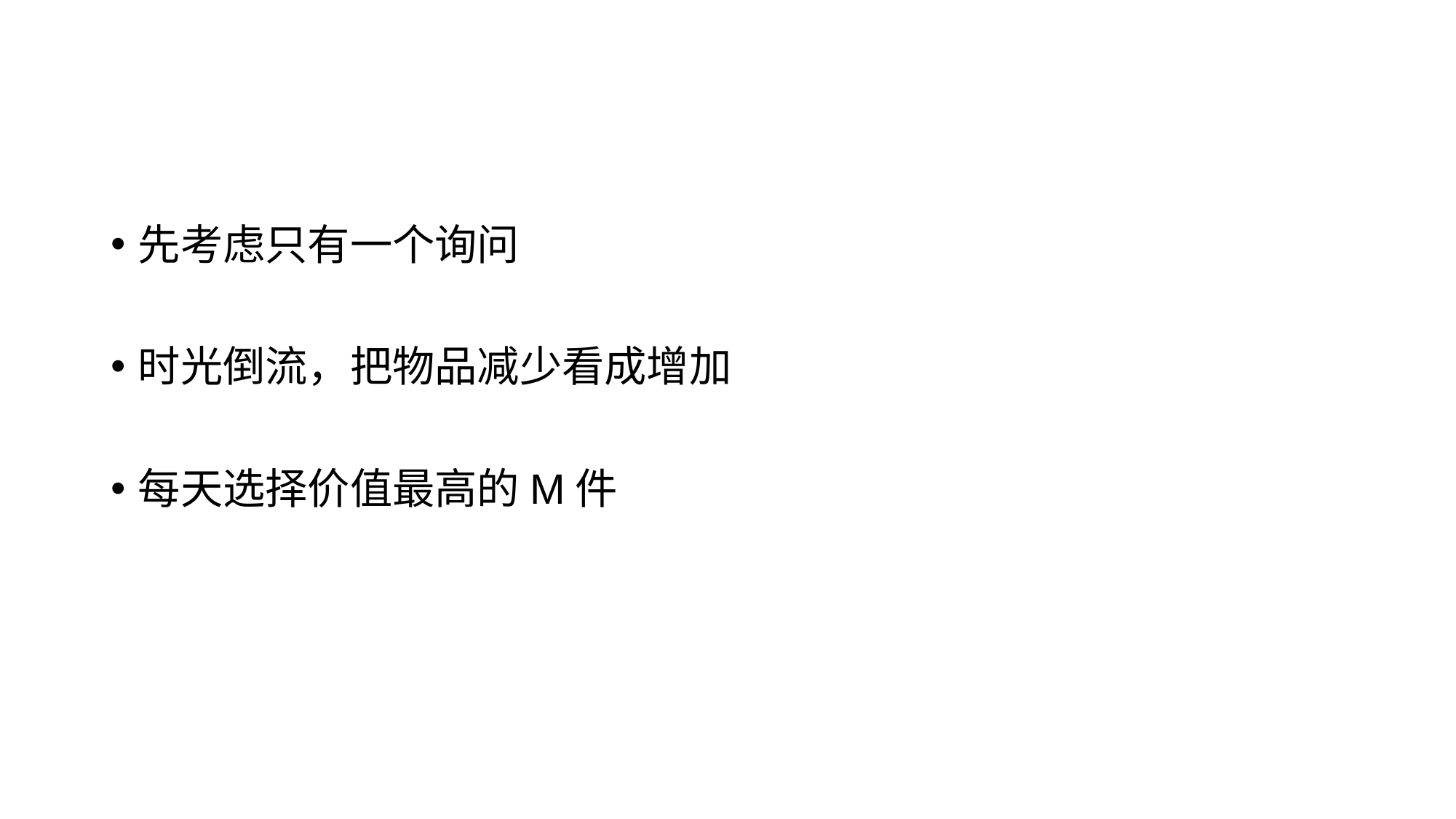

先考虑只有一个询问

时光倒流，把物品减少看成增加

每天选择价值最高的M件